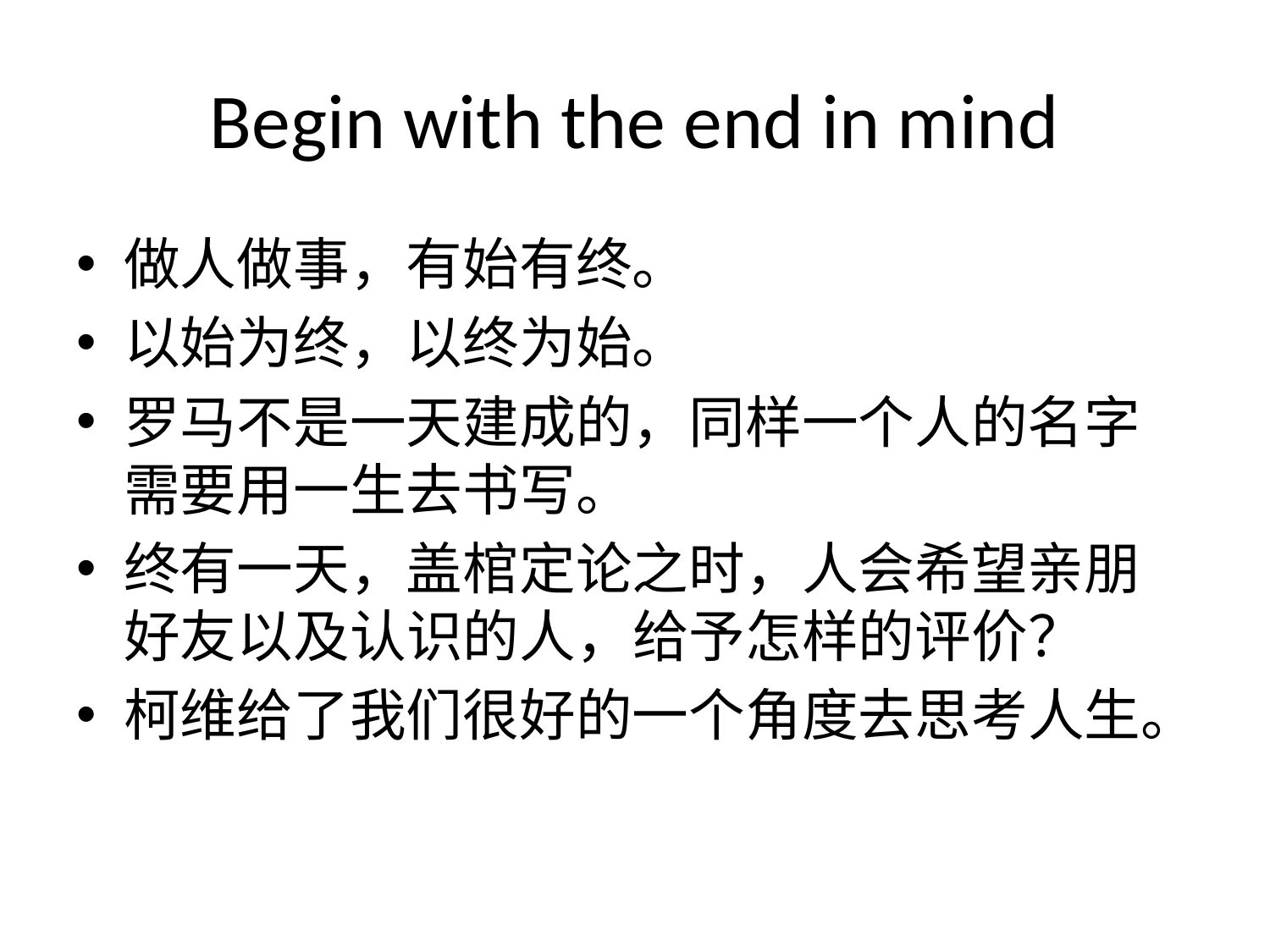

# Begin with the end in mind
做人做事，有始有终。
以始为终，以终为始。
罗马不是一天建成的，同样一个人的名字需要用一生去书写。
终有一天，盖棺定论之时，人会希望亲朋好友以及认识的人，给予怎样的评价？
柯维给了我们很好的一个角度去思考人生。